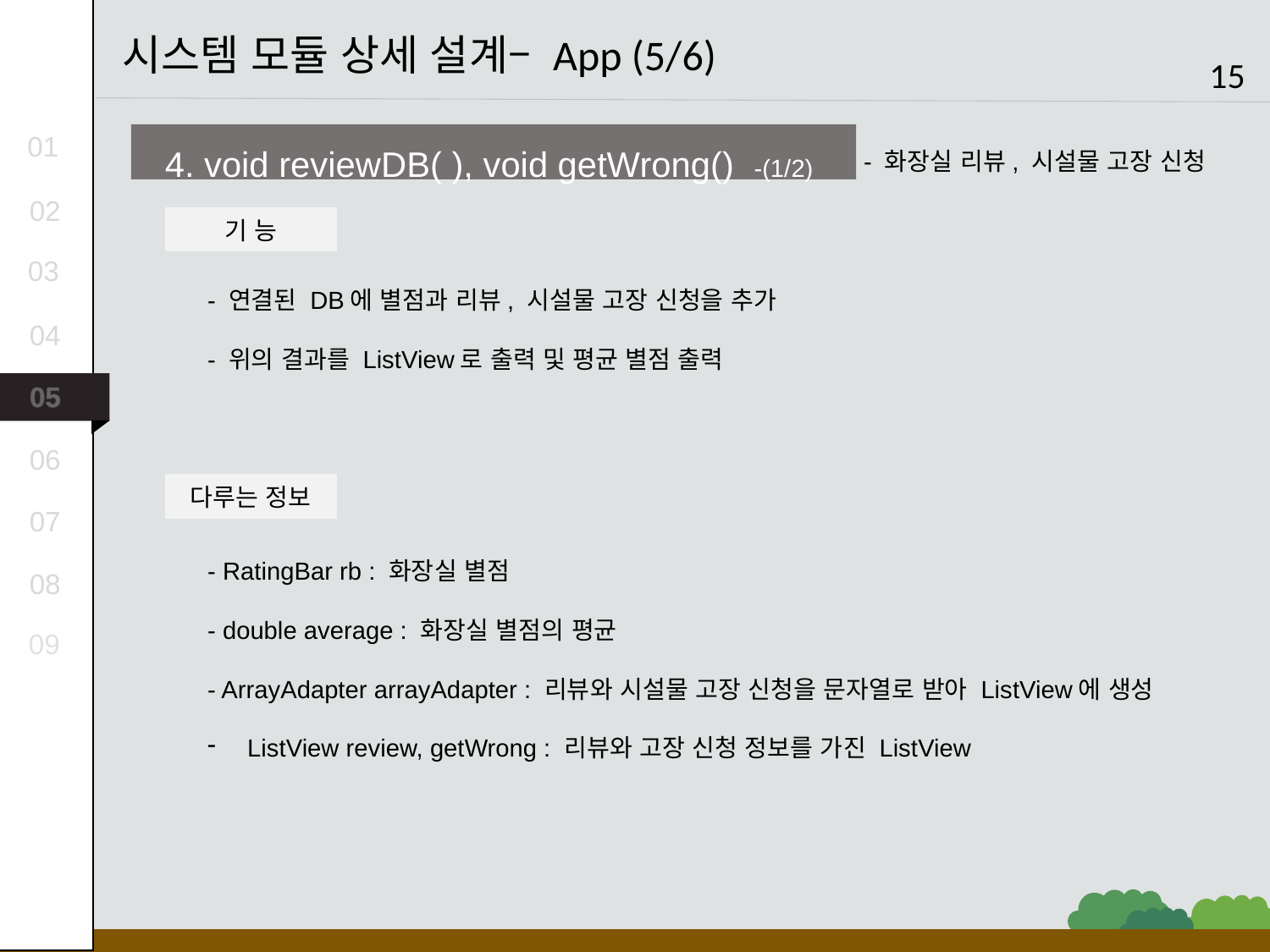

시스템 모듈 상세 설계– App (5/6)

15
4. void reviewDB( ), void getWrong()  -(1/2)
01

- 화장실 리뷰, 시설물 고장 신청
02
기 능
03
- 연결된 DB에 별점과 리뷰, 시설물 고장 신청을 추가
- 위의 결과를 ListView로 출력 및 평균 별점 출력

04
05

06
다루는 정보
07
- RatingBar rb : 화장실 별점
- double average : 화장실 별점의 평균
- ArrayAdapter arrayAdapter : 리뷰와 시설물 고장 신청을 문자열로 받아 ListView에 생성
ListView review, getWrong : 리뷰와 고장 신청 정보를 가진 ListView

08
09